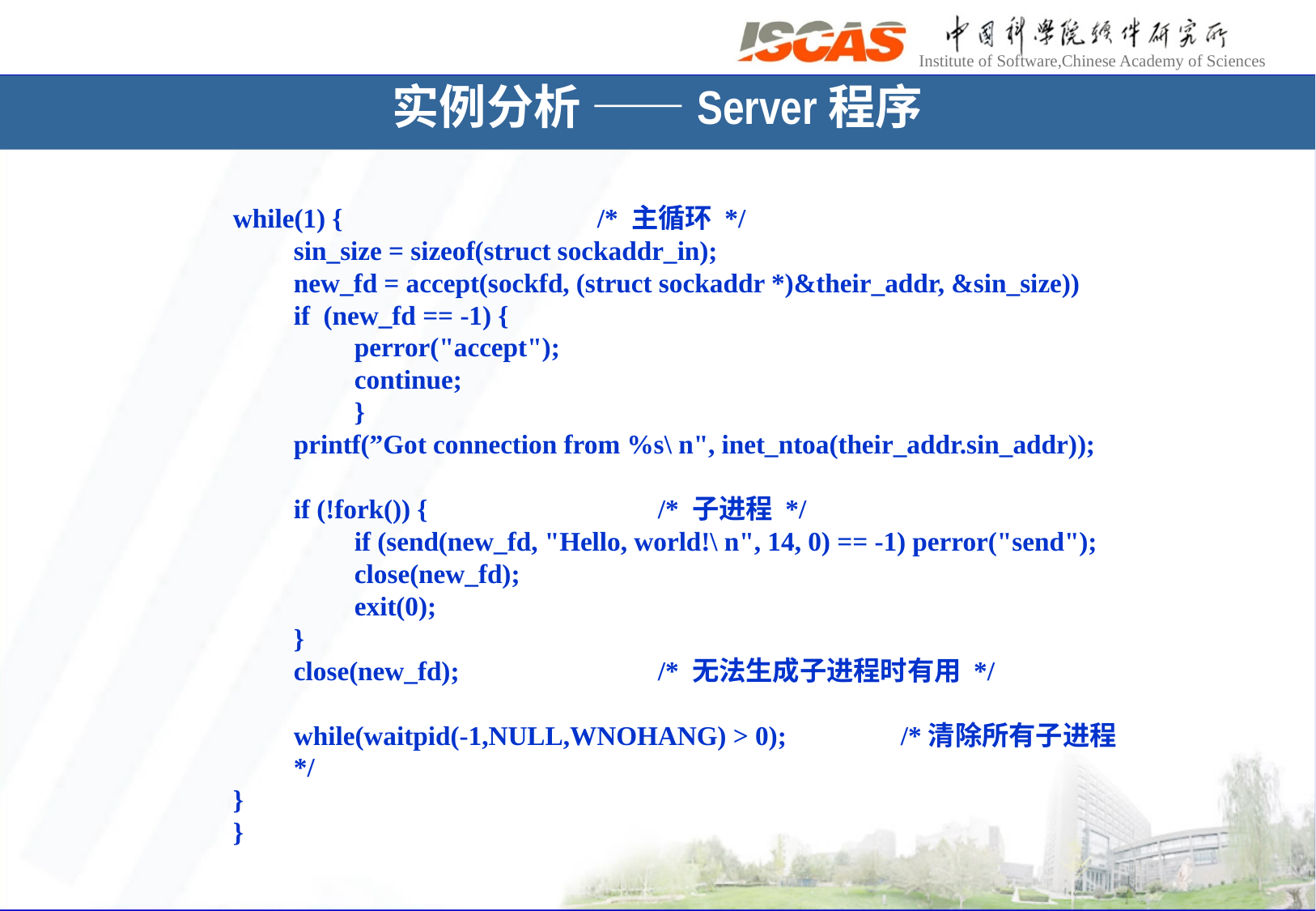

实例分析 ——Server程序

while(1) { 			/* 主循环 */
sin_size = sizeof(struct sockaddr_in);
new_fd = accept(sockfd, (struct sockaddr *)&their_addr, &sin_size))
if  (new_fd == -1) {
perror("accept");
continue;
	}
printf(”Got connection from %s\ n", inet_ntoa(their_addr.sin_addr));

if (!fork()) { 		/* 子进程 */
if (send(new_fd, "Hello, world!\ n", 14, 0) == -1) perror("send");
close(new_fd);
exit(0);
}
close(new_fd); 		/* 无法生成子进程时有用 */

while(waitpid(-1,NULL,WNOHANG) > 0); 	/*清除所有子进程 */
}
}